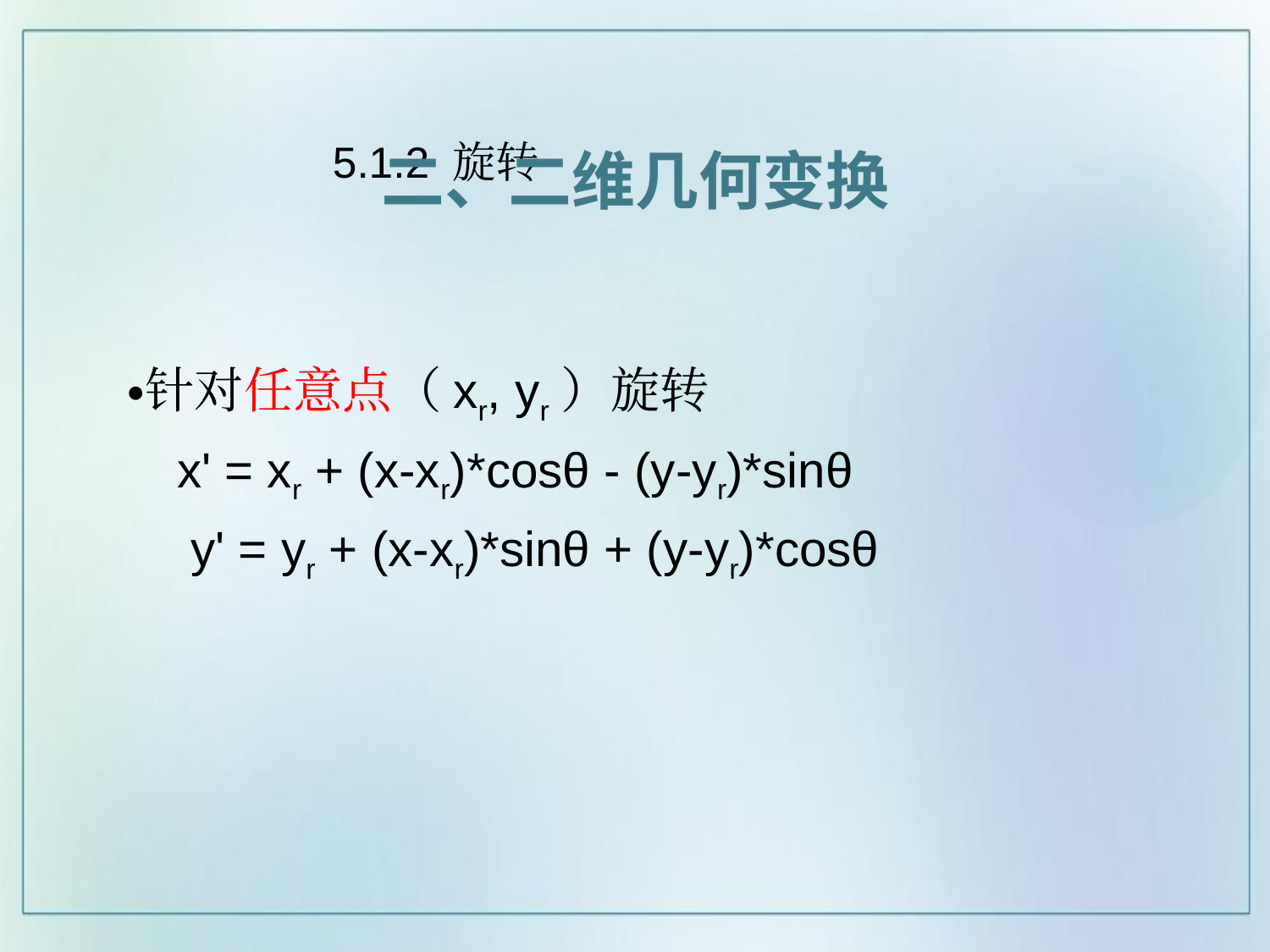

# 5.1.2 旋转
二、二维几何变换
针对任意点（xr, yr）旋转
 x' = xr + (x-xr)*cosθ - (y-yr)*sinθ
  y' = yr + (x-xr)*sinθ + (y-yr)*cosθ